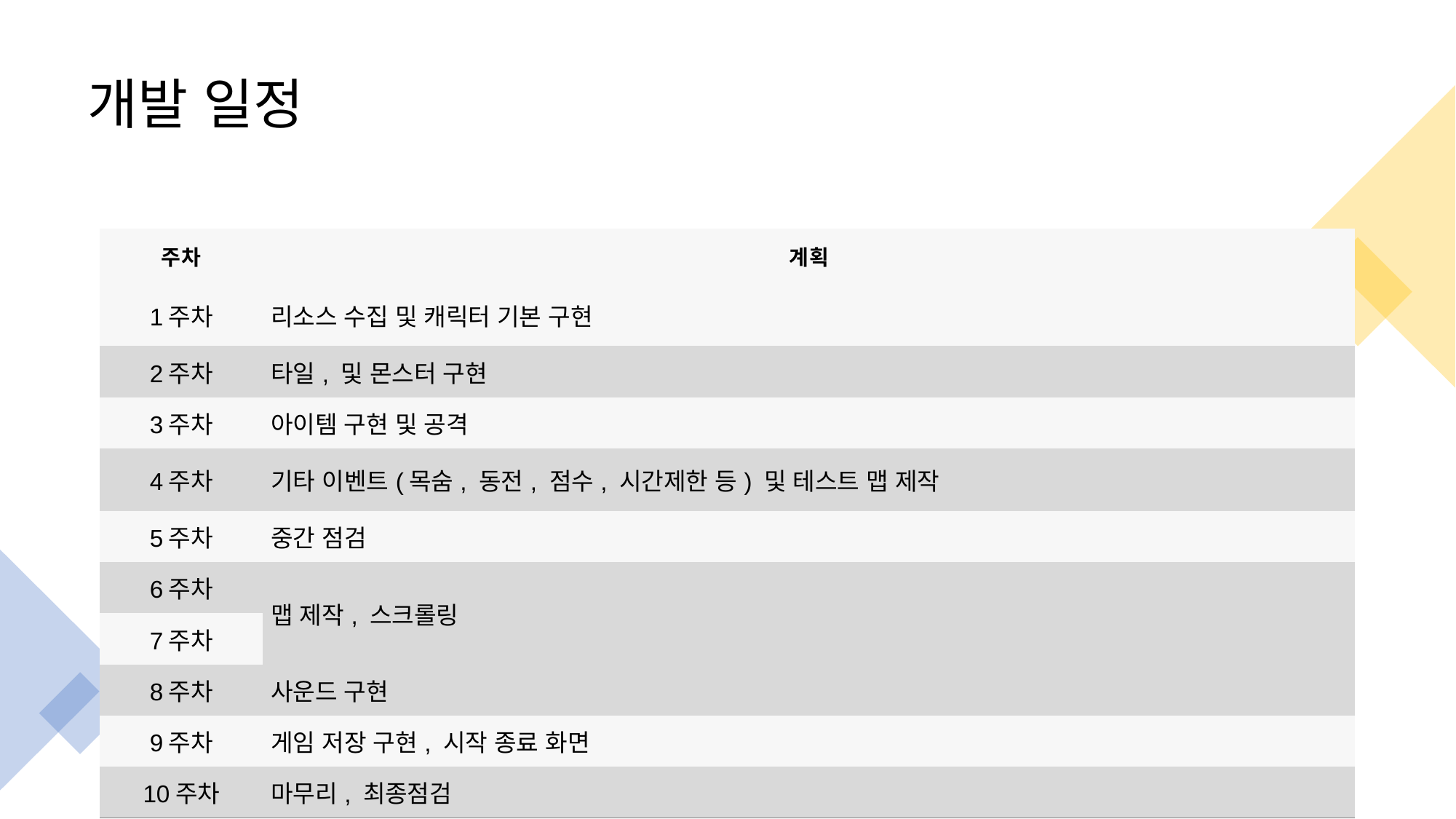

# 개발 일정

| 주차 | 계획 |
| --- | --- |
| 1주차 | 리소스 수집 및 캐릭터 기본 구현 |
| 2주차 | 타일, 및 몬스터 구현 |
| 3주차 | 아이템 구현 및 공격 |
| 4주차 | 기타 이벤트(목숨, 동전, 점수, 시간제한 등) 및 테스트 맵 제작 |
| 5주차 | 중간 점검 |
| 6주차 | 맵 제작, 스크롤링 |
| 7주차 |  |
| 8주차 | 사운드 구현 |
| 9주차 | 게임 저장 구현, 시작 종료 화면 |
| 10주차 | 마무리, 최종점검 |